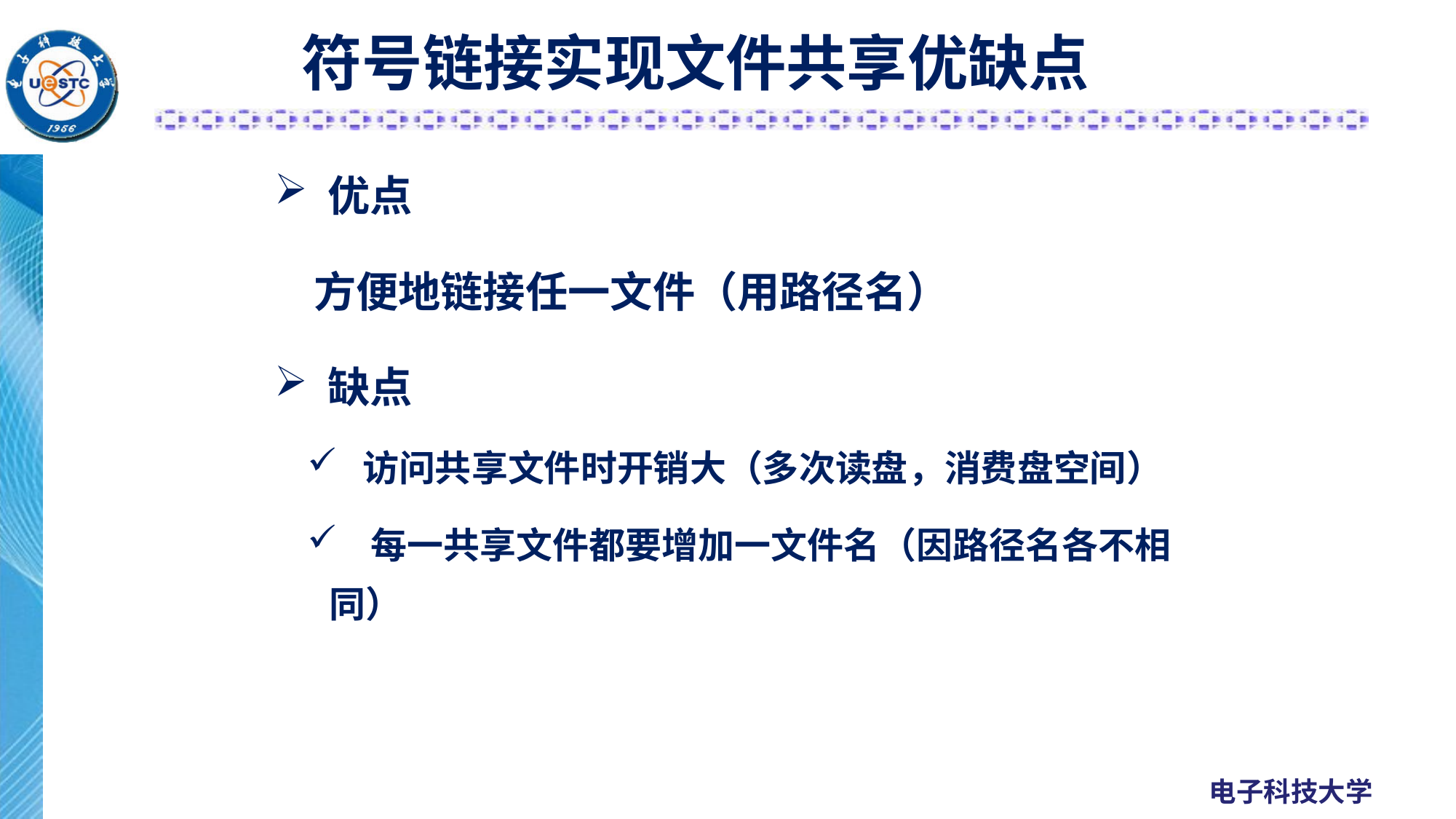

# 符号链接实现文件共享优缺点
 优点
   方便地链接任一文件（用路径名）
 缺点
  访问共享文件时开销大（多次读盘，消费盘空间）
   每一共享文件都要增加一文件名（因路径名各不相同）